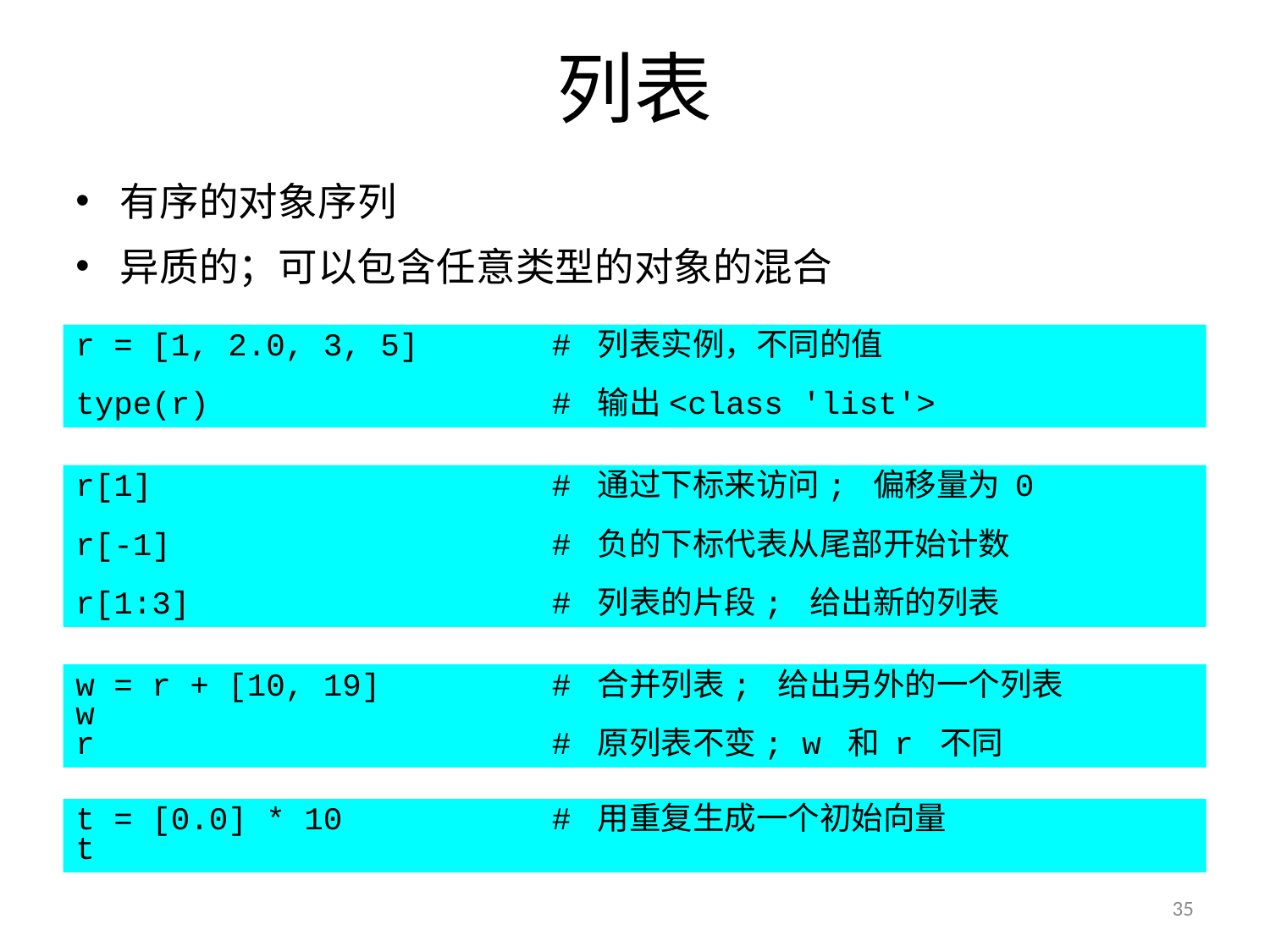

# 列表
有序的对象序列
异质的；可以包含任意类型的对象的混合
r = [1, 2.0, 3, 5]       # 列表实例，不同的值

type(r)                  # 输出<class 'list'>
r[1]                     # 通过下标来访问; 偏移量为 0

r[-1]                    # 负的下标代表从尾部开始计数

r[1:3]                   # 列表的片段; 给出新的列表
w = r + [10, 19]         # 合并列表; 给出另外的一个列表
w
r                        # 原列表不变; w 和 r 不同
t = [0.0] * 10           # 用重复生成一个初始向量
t
35